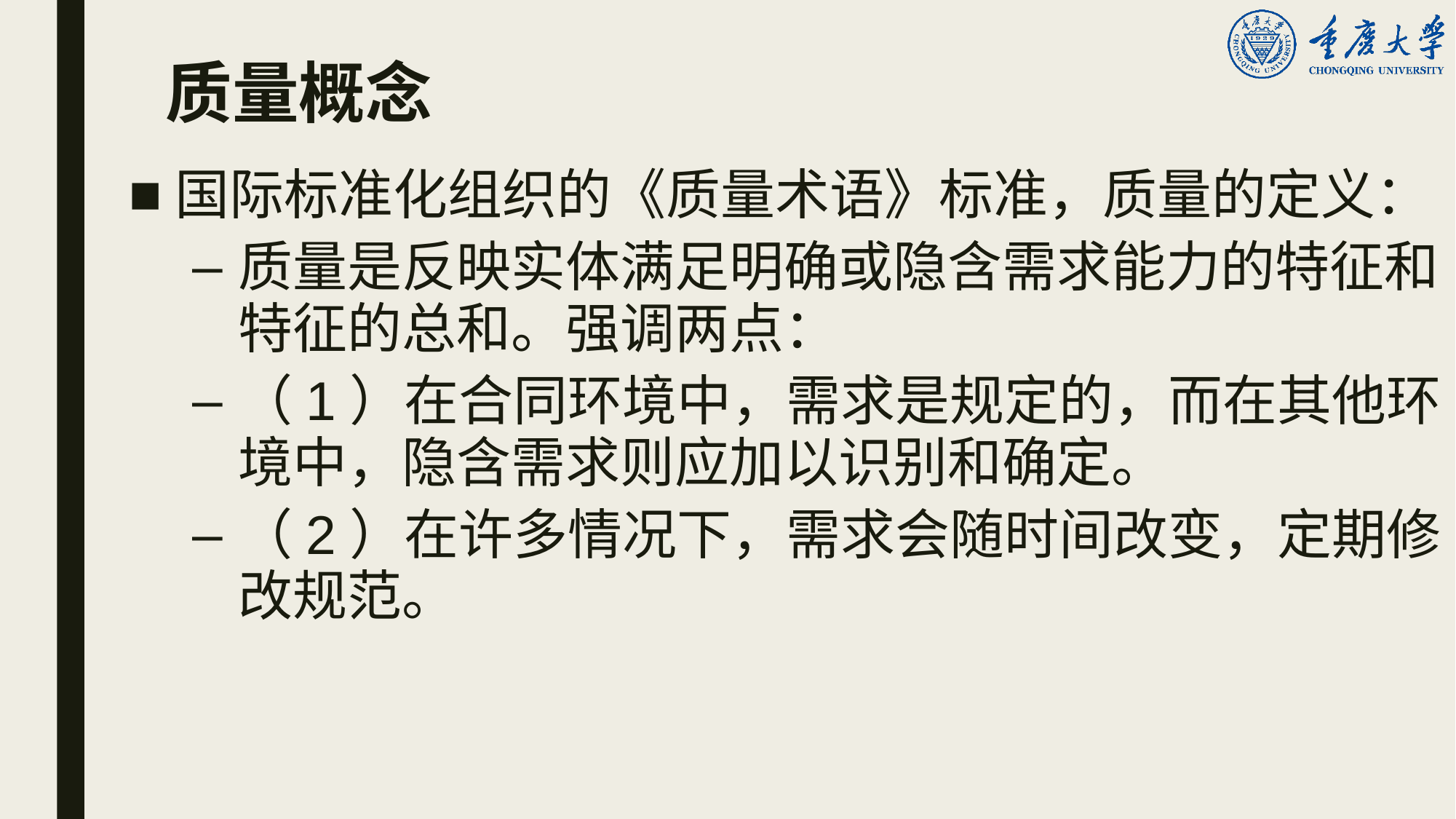

# 质量概念
国际标准化组织的《质量术语》标准，质量的定义：
质量是反映实体满足明确或隐含需求能力的特征和特征的总和。强调两点：
（1）在合同环境中，需求是规定的，而在其他环境中，隐含需求则应加以识别和确定。
（2）在许多情况下，需求会随时间改变，定期修改规范。